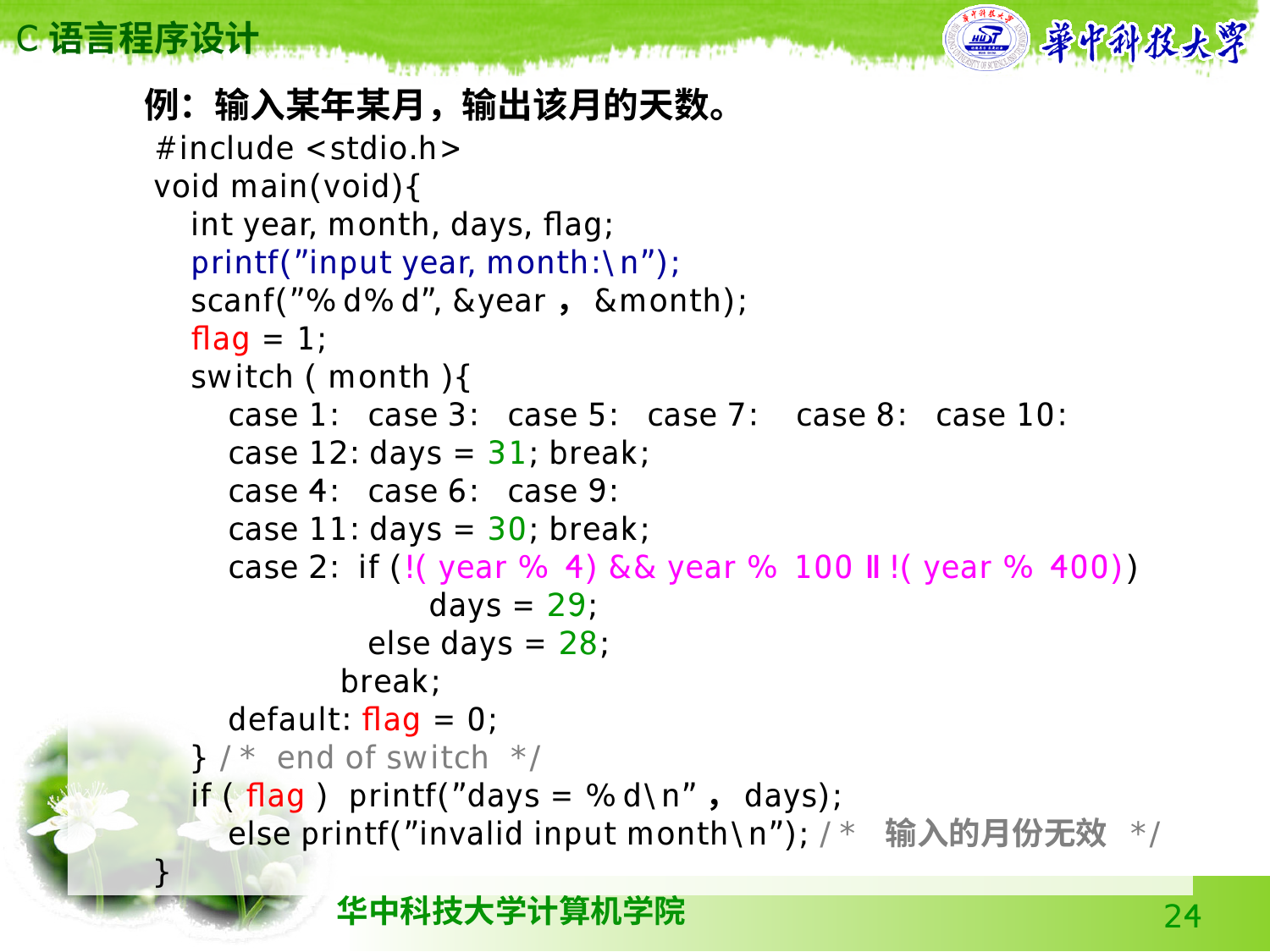

例：输入某年某月，输出该月的天数。
#include <stdio.h>
void main(void){
    int year, month, days, flag;
    printf(”input year, month:\n”);
    scanf(”%d%d”, &year，&month);
    flag = 1;
    switch ( month ){
        case 1:   case 3:   case 5:   case 7:    case 8:   case 10:
        case 12: days = 31; break;
        case 4:   case 6:   case 9:
        case 11: days = 30; break;
        case 2:  if (!( year % 4) && year % 100 ‖ !( year % 400))
                              days = 29;
                       else days = 28;
                    break;
        default: flag = 0;
    } /*  end of switch  */
    if ( flag )  printf(”days = %d\n”，days);
        else printf(”invalid input month\n”); /*  输入的月份无效  */
}
24